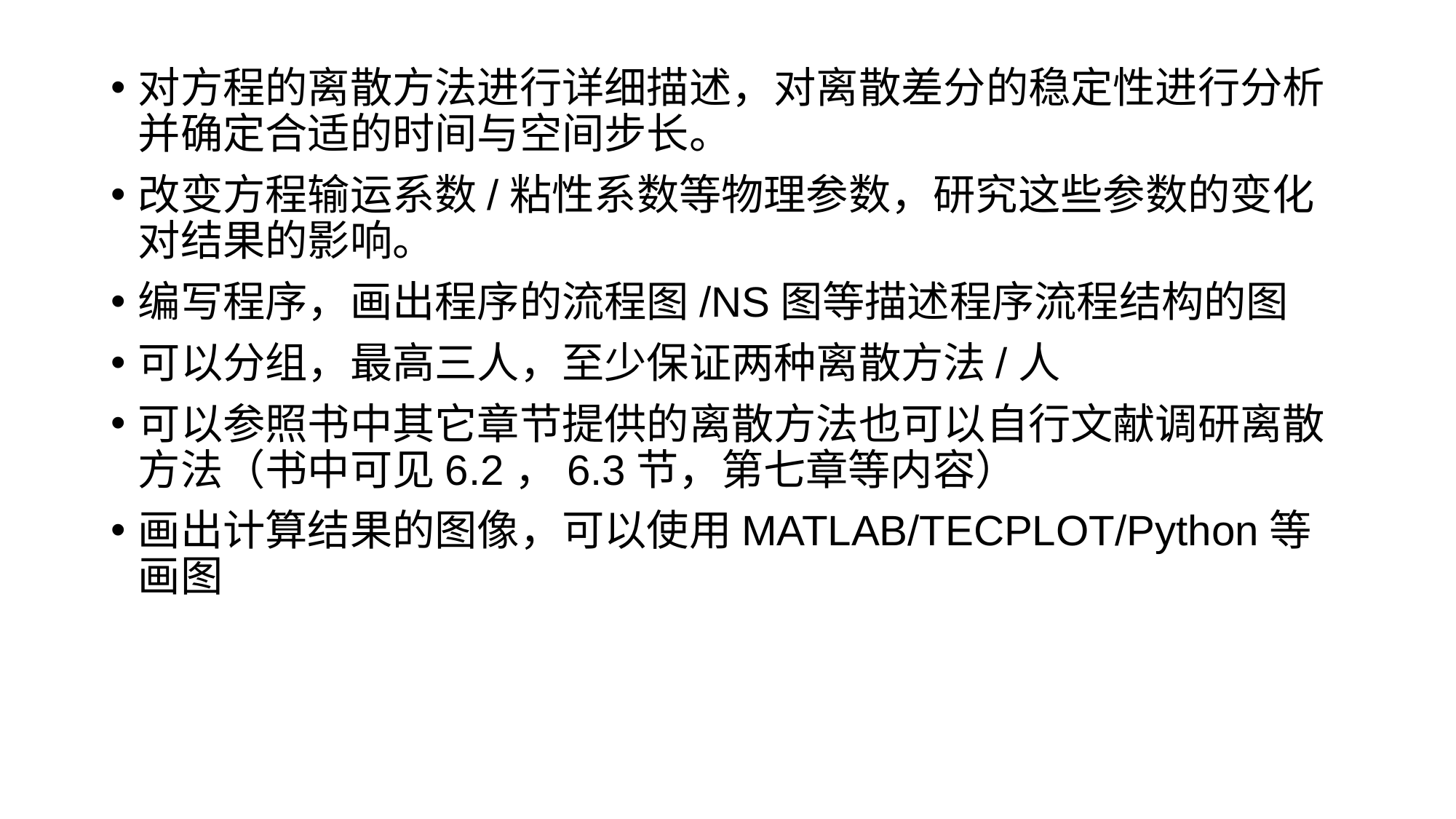

对方程的离散方法进行详细描述，对离散差分的稳定性进行分析并确定合适的时间与空间步长。
改变方程输运系数/粘性系数等物理参数，研究这些参数的变化对结果的影响。
编写程序，画出程序的流程图/NS图等描述程序流程结构的图
可以分组，最高三人，至少保证两种离散方法/人
可以参照书中其它章节提供的离散方法也可以自行文献调研离散方法（书中可见6.2，6.3节，第七章等内容）
画出计算结果的图像，可以使用MATLAB/TECPLOT/Python等画图